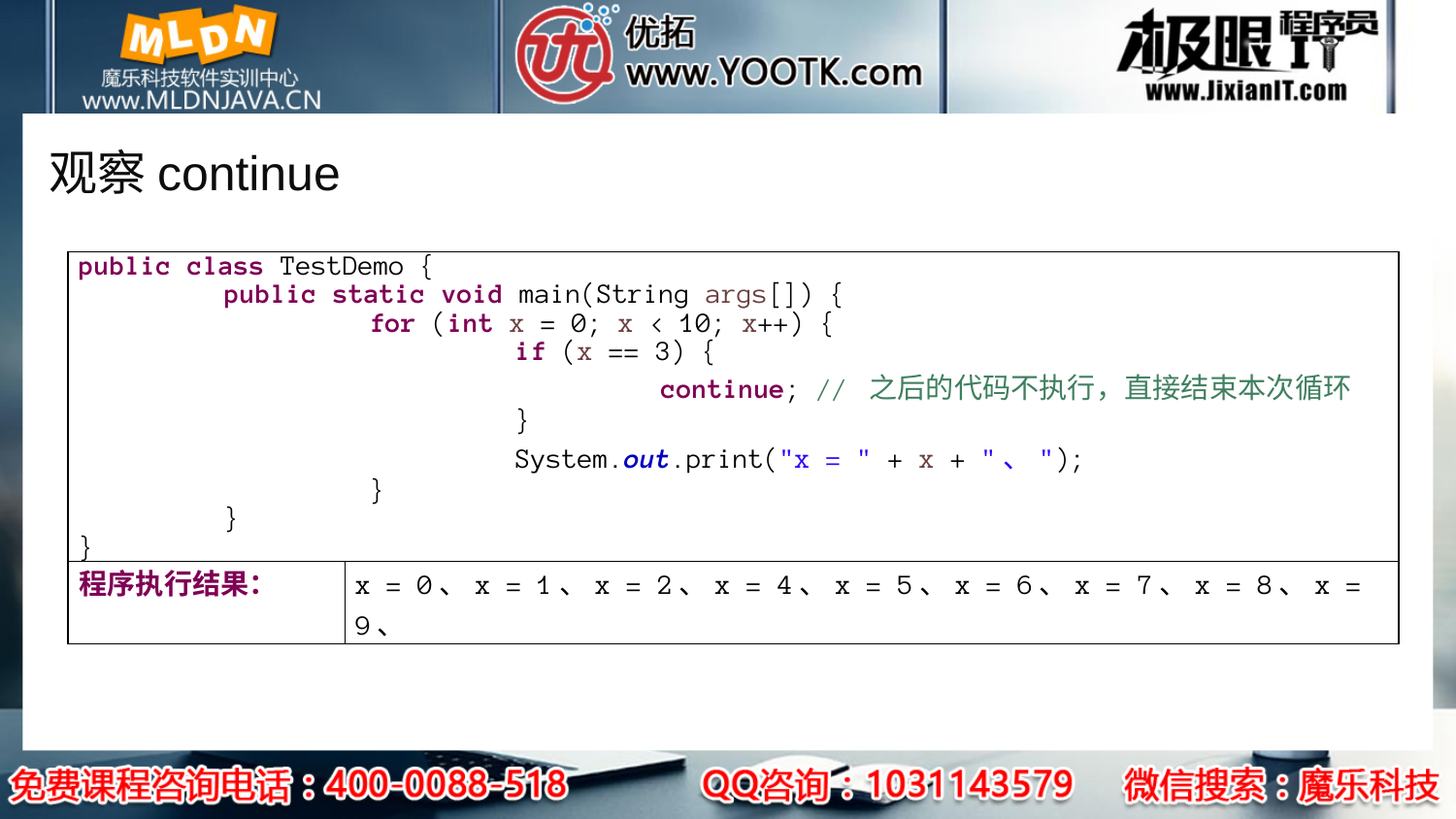

# 观察continue
| public class TestDemo { public static void main(String args[]) { for (int x = 0; x < 10; x++) { if (x == 3) { continue; // 之后的代码不执行，直接结束本次循环 } System.out.print("x = " + x + "、"); } } } |  |
| --- | --- |
| 程序执行结果： | x = 0、x = 1、x = 2、x = 4、x = 5、x = 6、x = 7、x = 8、x = 9、 |